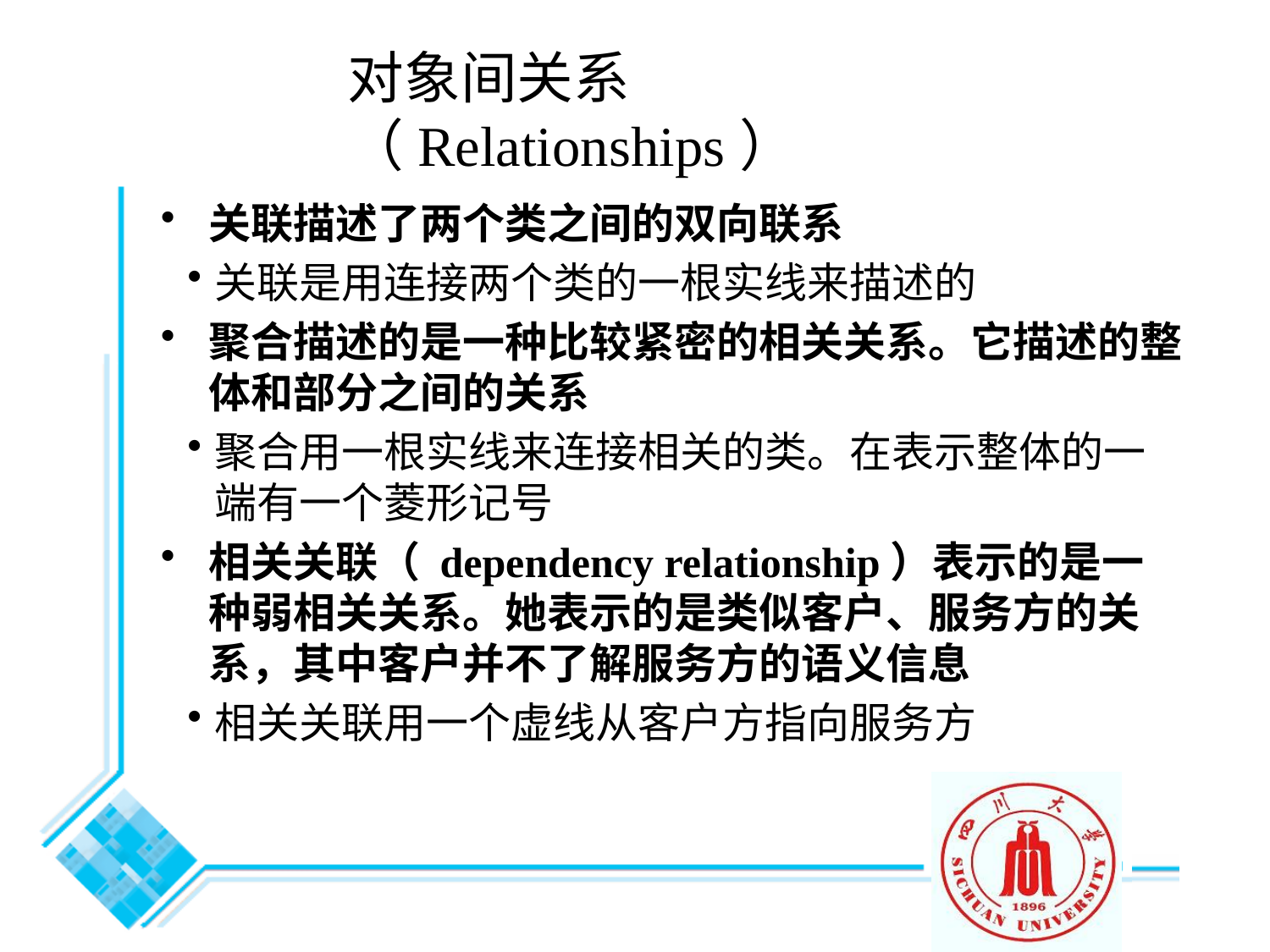

# 对象间关系（Relationships）
关联描述了两个类之间的双向联系
关联是用连接两个类的一根实线来描述的
聚合描述的是一种比较紧密的相关关系。它描述的整体和部分之间的关系
聚合用一根实线来连接相关的类。在表示整体的一端有一个菱形记号
相关关联（ dependency relationship）表示的是一种弱相关关系。她表示的是类似客户、服务方的关系，其中客户并不了解服务方的语义信息
相关关联用一个虚线从客户方指向服务方